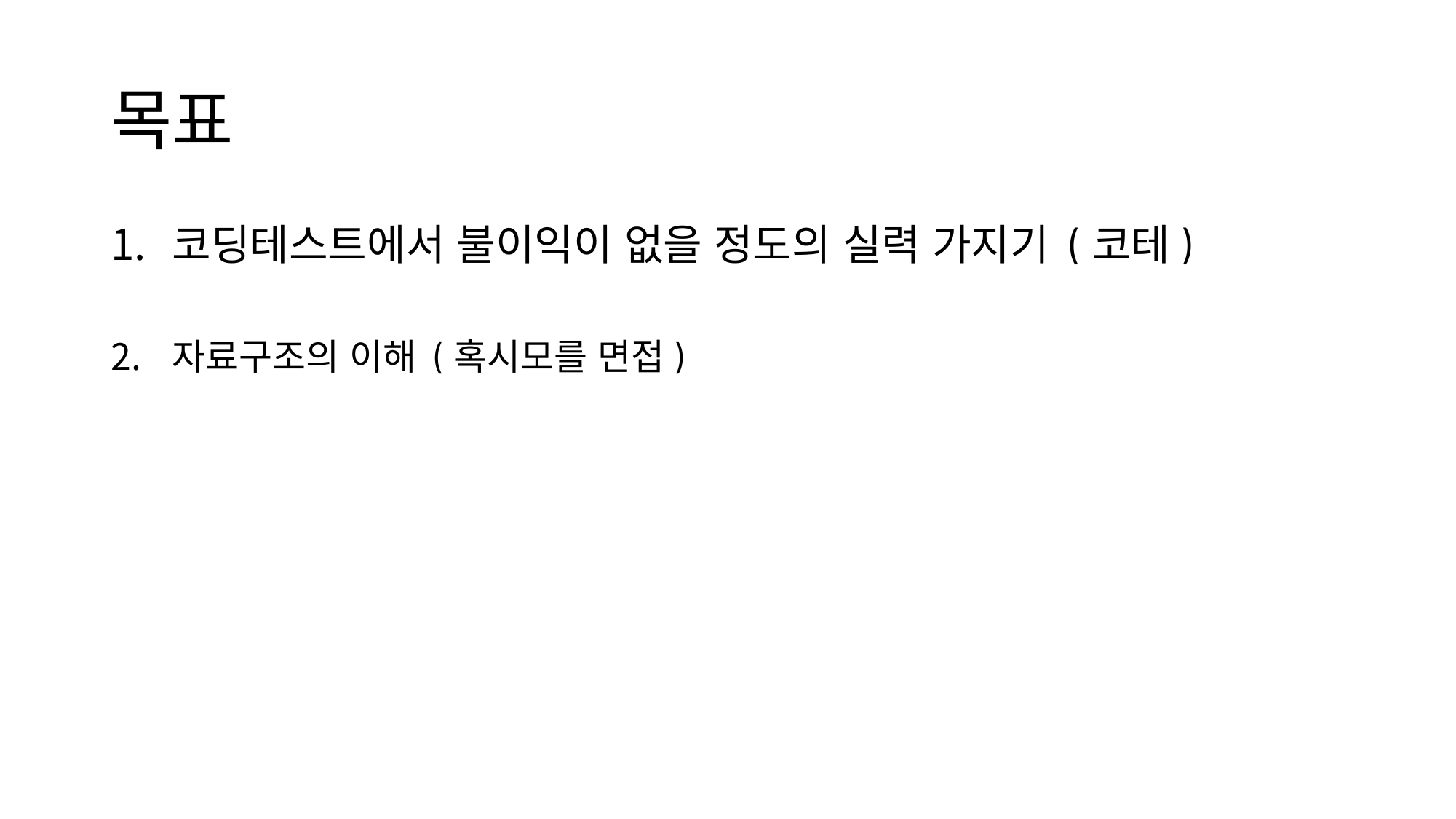

# 목표
코딩테스트에서 불이익이 없을 정도의 실력 가지기 (코테)

자료구조의 이해 (혹시모를 면접)